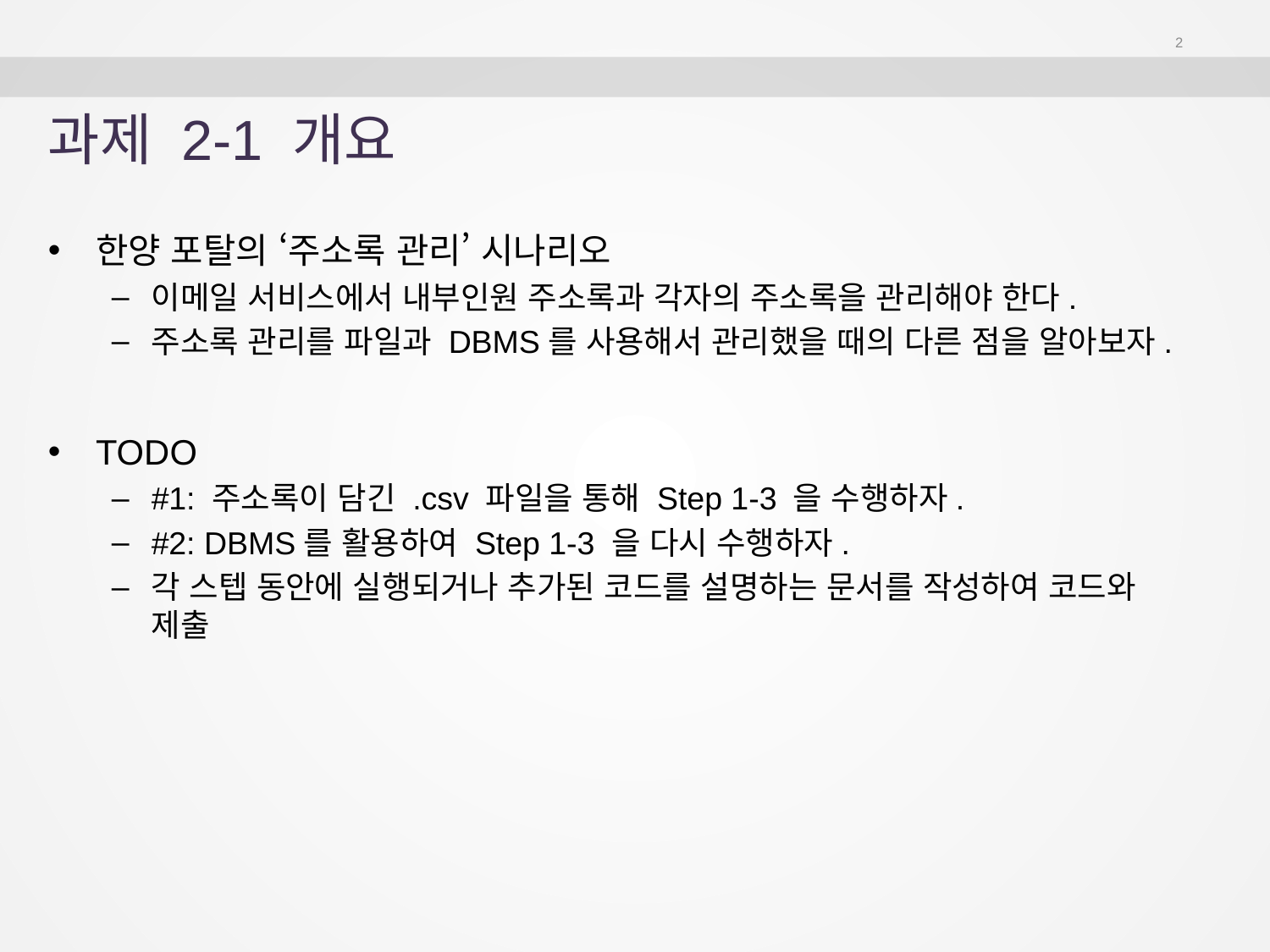

2
# 과제 2-1 개요
한양 포탈의 ‘주소록 관리’ 시나리오
이메일 서비스에서 내부인원 주소록과 각자의 주소록을 관리해야 한다.
주소록 관리를 파일과 DBMS를 사용해서 관리했을 때의 다른 점을 알아보자.

TODO
#1: 주소록이 담긴 .csv 파일을 통해 Step 1-3 을 수행하자.
#2: DBMS를 활용하여 Step 1-3 을 다시 수행하자.
각 스텝 동안에 실행되거나 추가된 코드를 설명하는 문서를 작성하여 코드와 제출